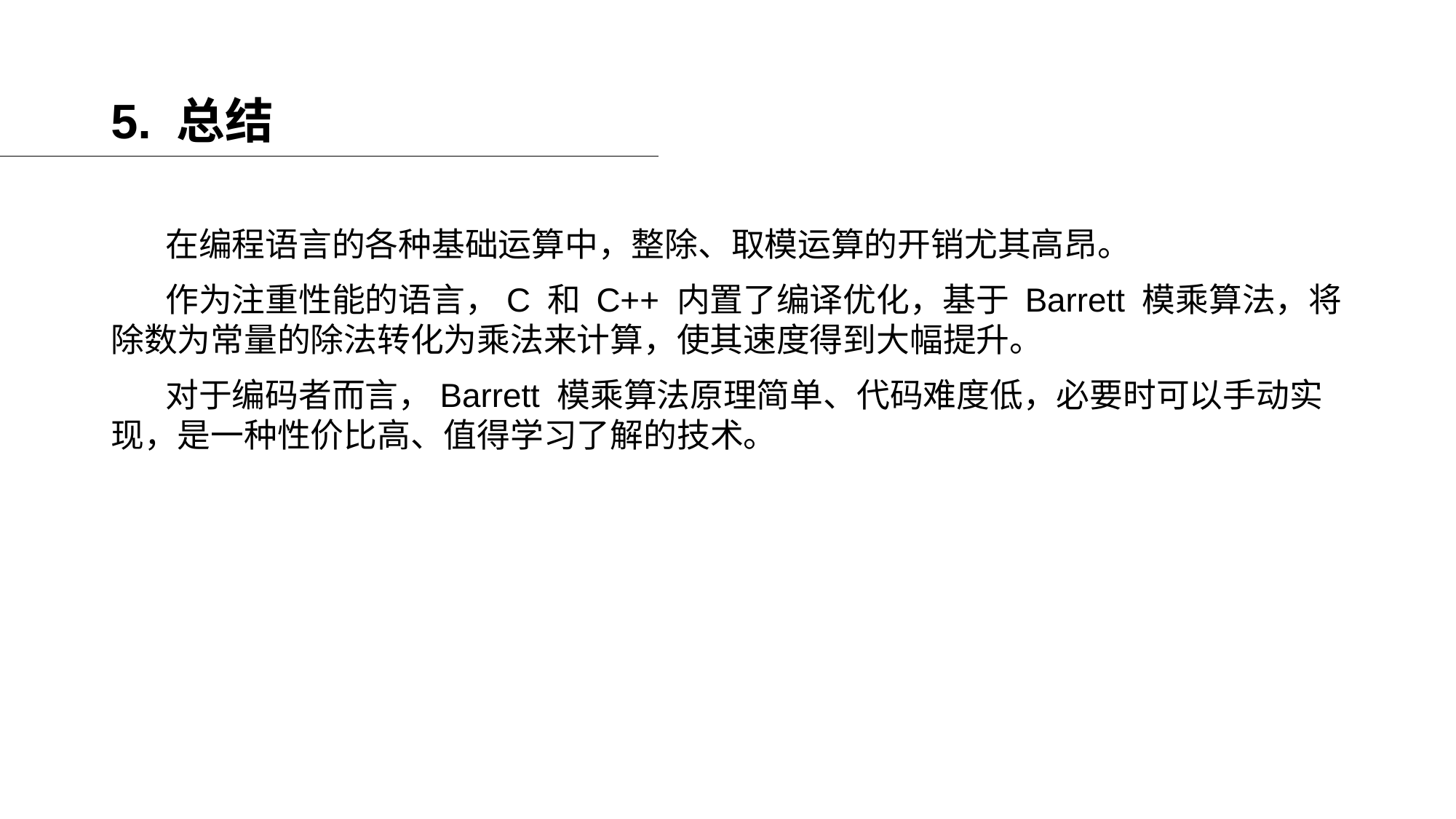

# 5. 总结
在编程语言的各种基础运算中，整除、取模运算的开销尤其高昂。
作为注重性能的语言，C 和 C++ 内置了编译优化，基于 Barrett 模乘算法，将除数为常量的除法转化为乘法来计算，使其速度得到大幅提升。
对于编码者而言，Barrett 模乘算法原理简单、代码难度低，必要时可以手动实现，是一种性价比高、值得学习了解的技术。